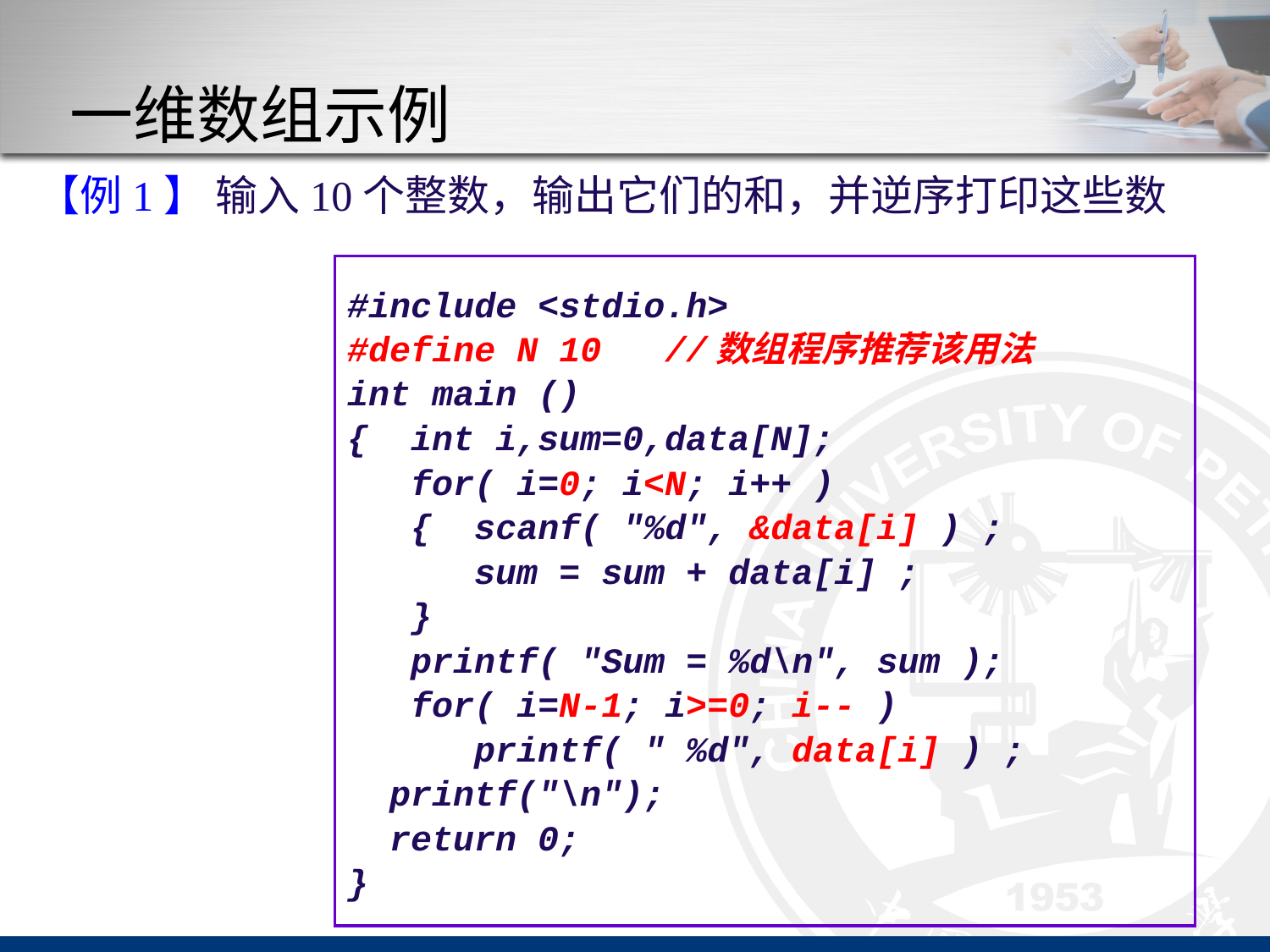

# 一维数组示例
【例1】 输入10个整数，输出它们的和，并逆序打印这些数
#include <stdio.h>
#define N 10   //数组程序推荐该用法
int main ()
{  int i,sum=0,data[N];
   for( i=0; i<N; i++ )
   {  scanf( "%d", &data[i] ) ;
      sum = sum + data[i] ;
   }
   printf( "Sum = %d\n", sum );
   for( i=N-1; i>=0; i-- )
      printf( " %d", data[i] ) ;
  printf("\n");
  return 0;
}